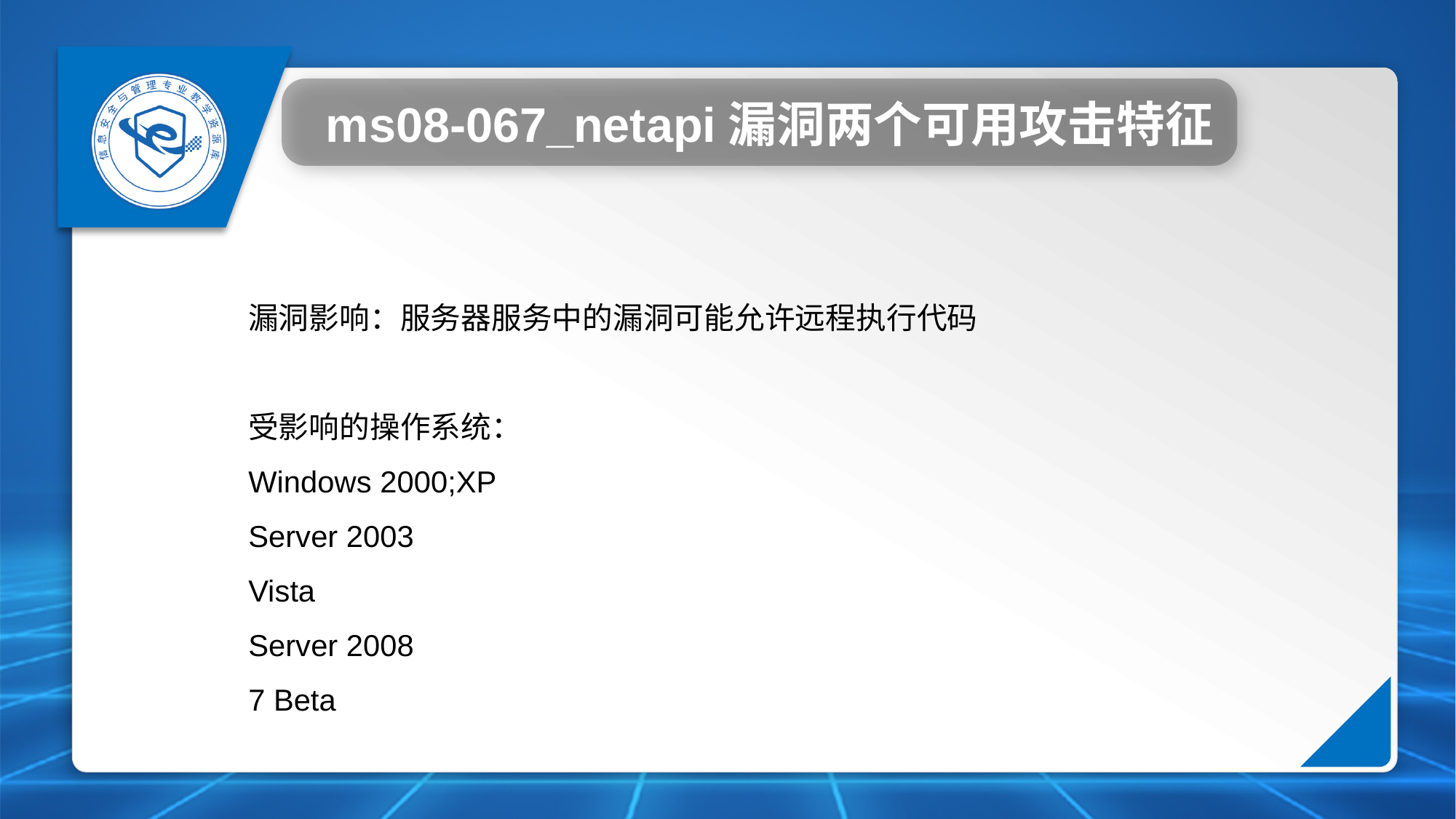

ms08-067_netapi漏洞两个可用攻击特征
漏洞影响：服务器服务中的漏洞可能允许远程执行代码

受影响的操作系统：
Windows 2000;XP
Server 2003
Vista
Server 2008
7 Beta